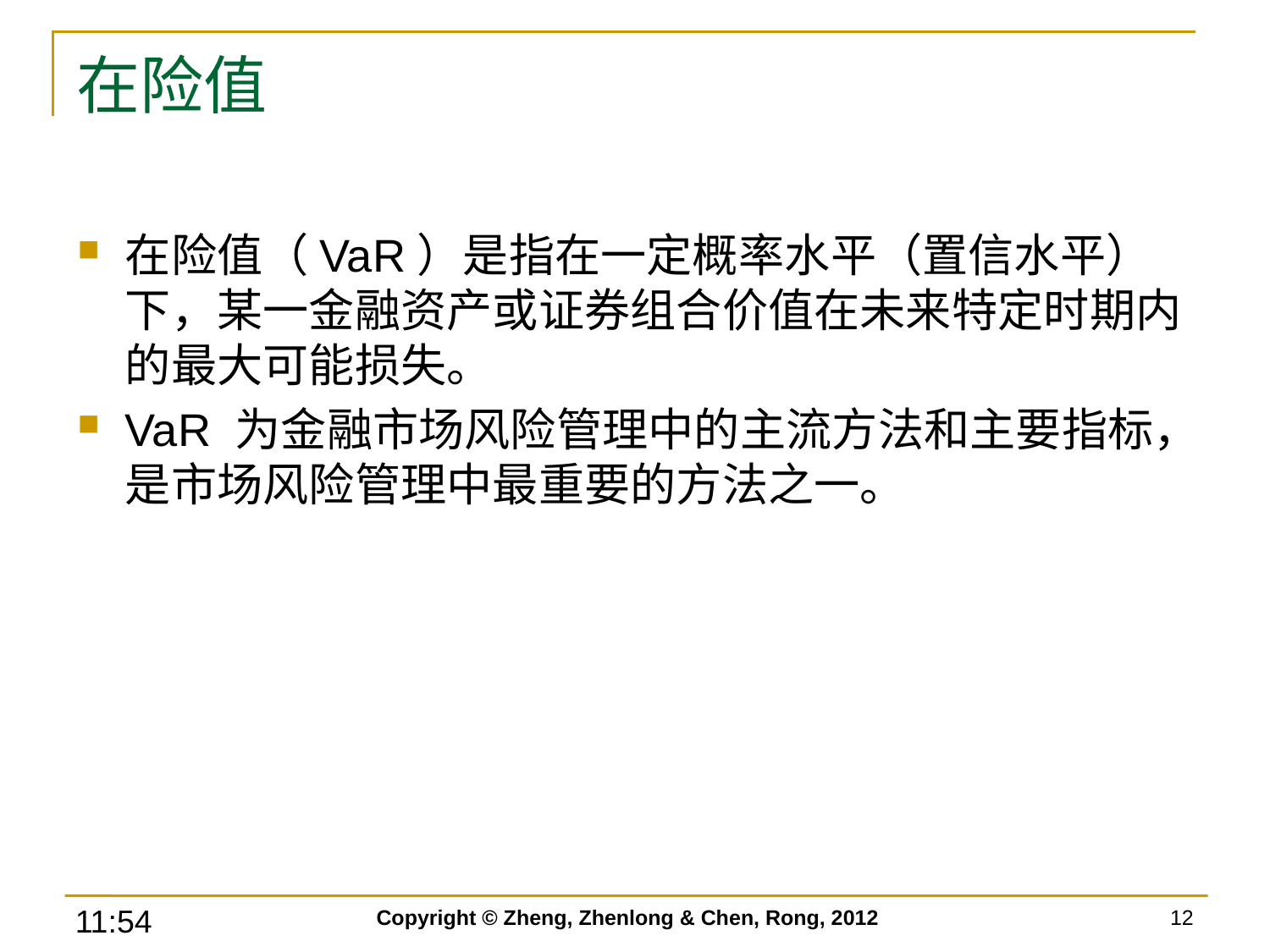

# 在险值

在险值（VaR）是指在一定概率水平（置信水平）下，某一金融资产或证券组合价值在未来特定时期内的最大可能损失。
VaR 为金融市场风险管理中的主流方法和主要指标，是市场风险管理中最重要的方法之一。
Copyright © Zheng, Zhenlong & Chen, Rong, 2012
12